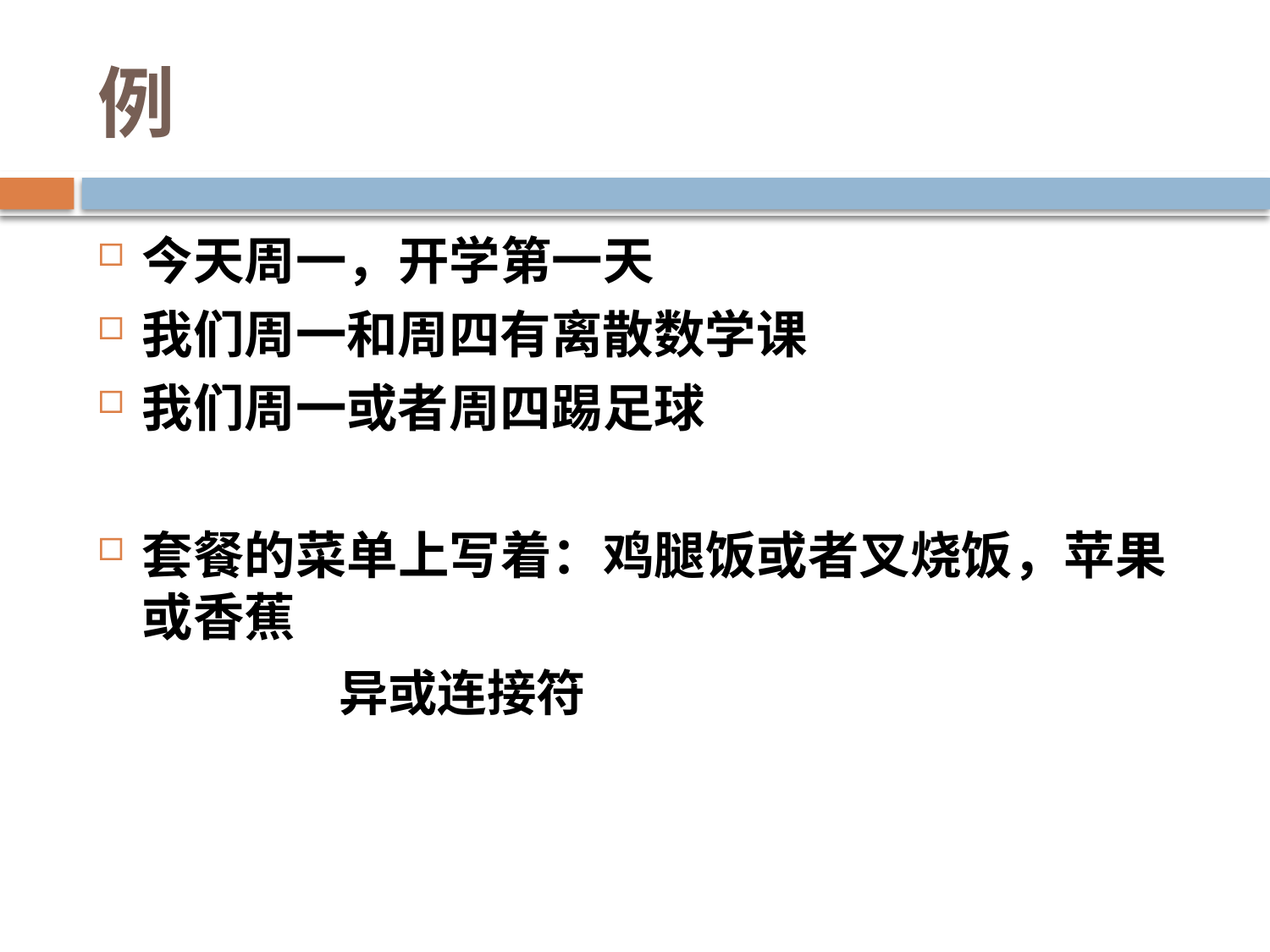

# 例
今天周一，开学第一天
我们周一和周四有离散数学课
我们周一或者周四踢足球

套餐的菜单上写着：鸡腿饭或者叉烧饭，苹果或香蕉
异或连接符